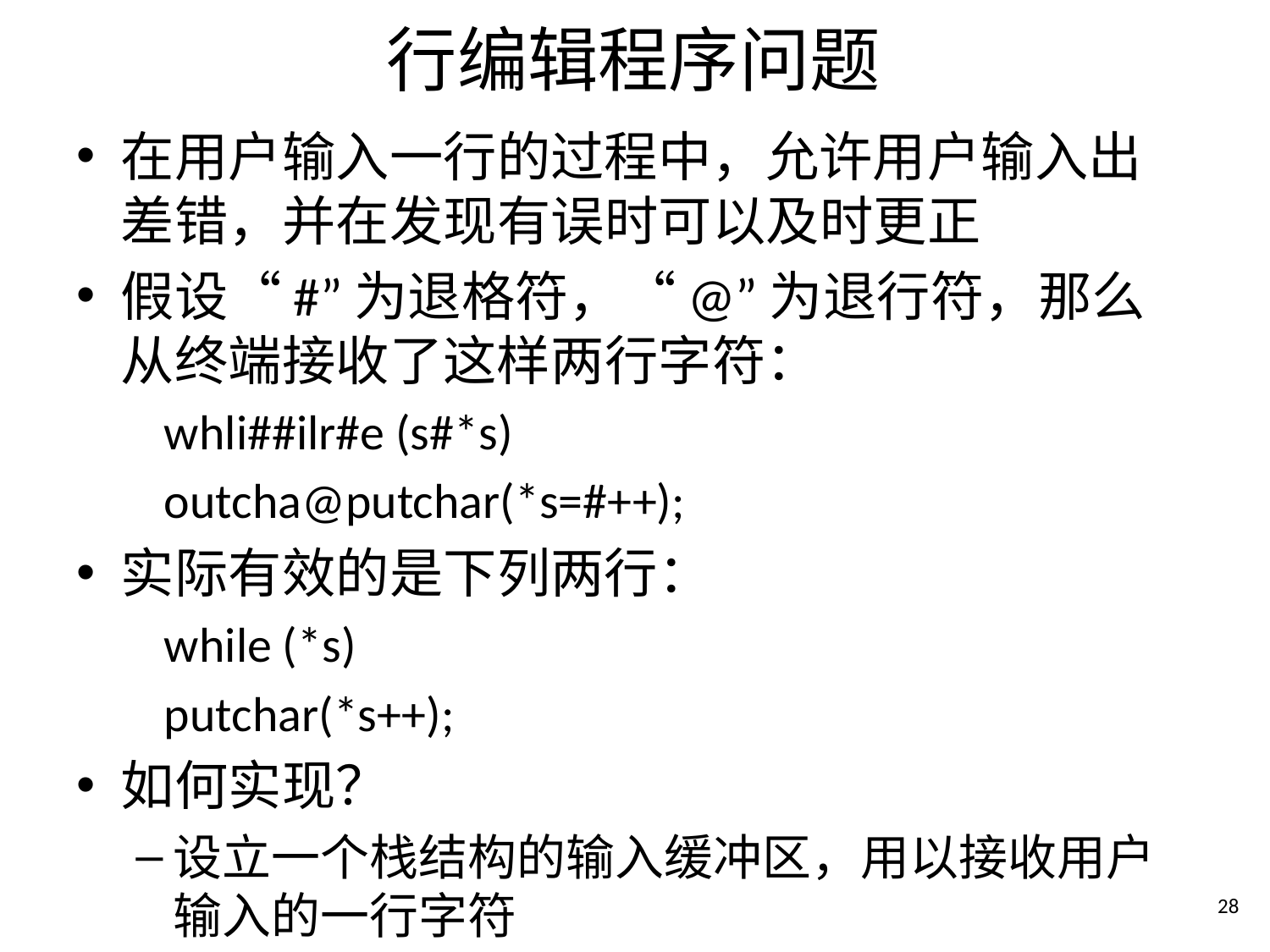

# 行编辑程序问题
在用户输入一行的过程中，允许用户输入出差错，并在发现有误时可以及时更正
假设“#”为退格符，“@”为退行符，那么从终端接收了这样两行字符：
        whli##ilr#e (s#*s)
        outcha@putchar(*s=#++);
实际有效的是下列两行：
        while (*s)
        putchar(*s++);
如何实现？
设立一个栈结构的输入缓冲区，用以接收用户输入的一行字符

28